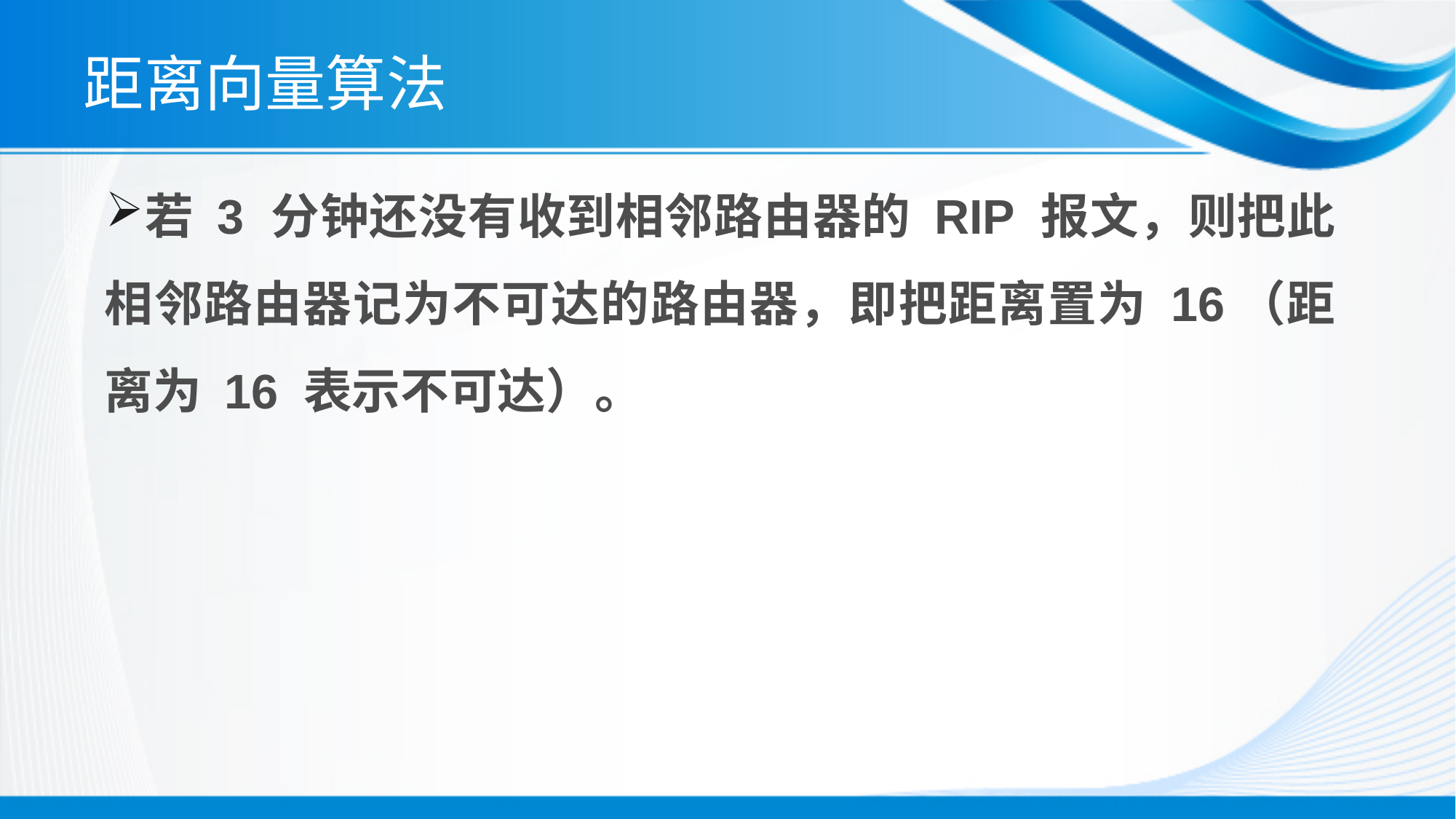

# 距离向量算法
若 3 分钟还没有收到相邻路由器的 RIP 报文，则把此相邻路由器记为不可达的路由器，即把距离置为 16（距离为 16 表示不可达）。